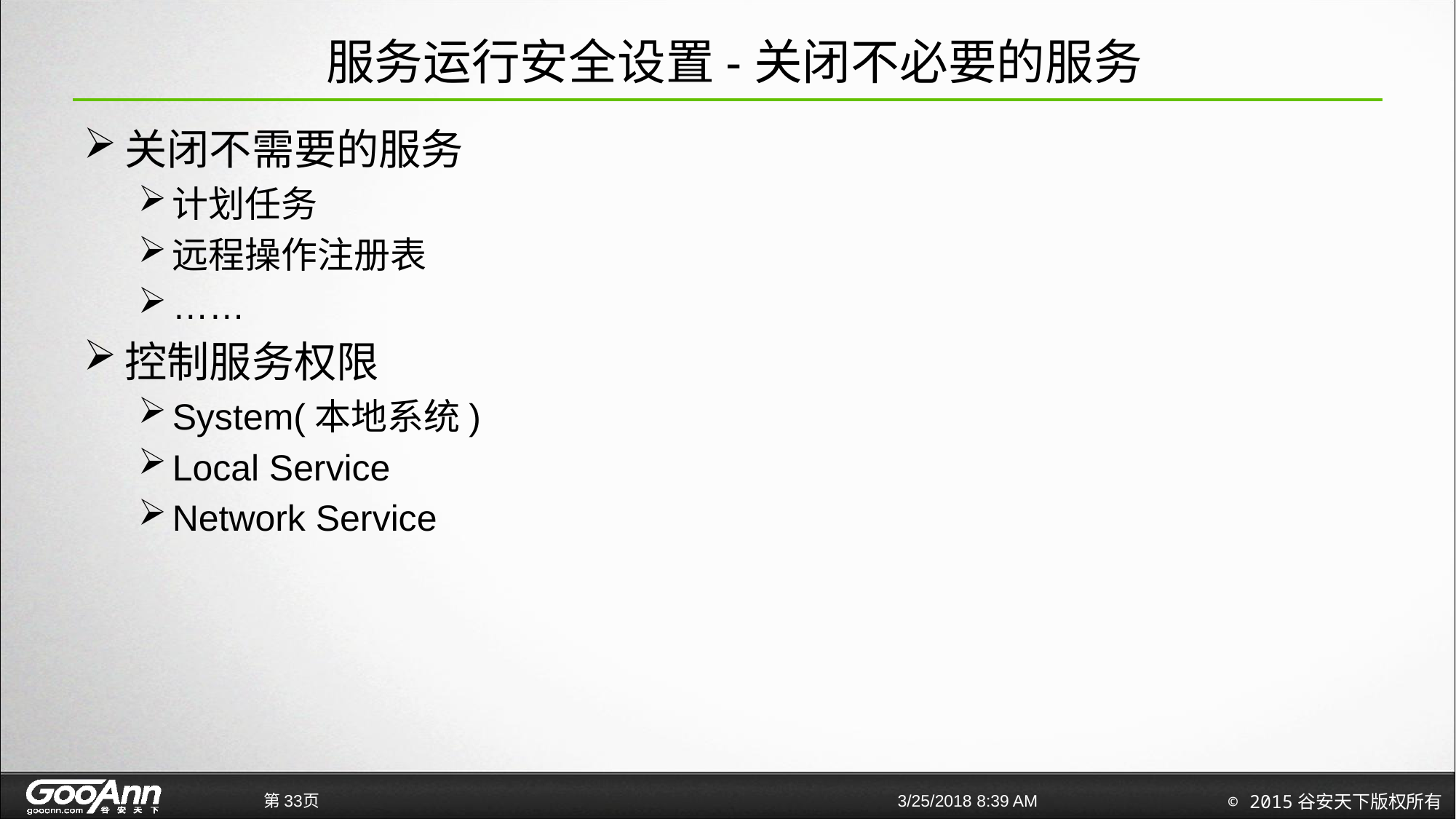

# 服务运行安全设置-关闭不必要的服务
关闭不需要的服务
计划任务
远程操作注册表
……
控制服务权限
System(本地系统)
Local Service
Network Service